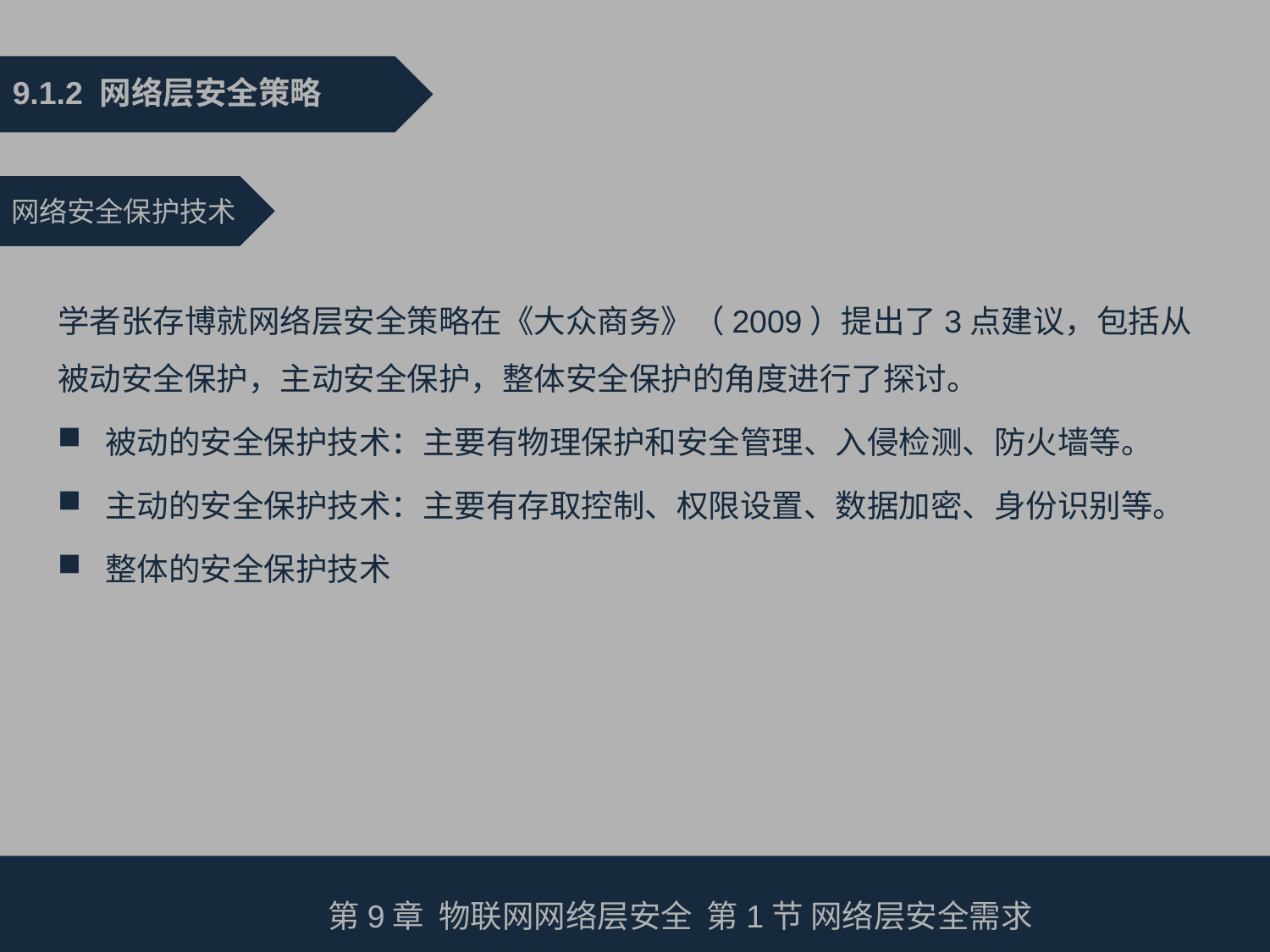

9.1.2 网络层安全策略
网络安全保护技术
学者张存博就网络层安全策略在《大众商务》（2009）提出了3点建议，包括从被动安全保护，主动安全保护，整体安全保护的角度进行了探讨。
被动的安全保护技术：主要有物理保护和安全管理、入侵检测、防火墙等。
主动的安全保护技术：主要有存取控制、权限设置、数据加密、身份识别等。
整体的安全保护技术